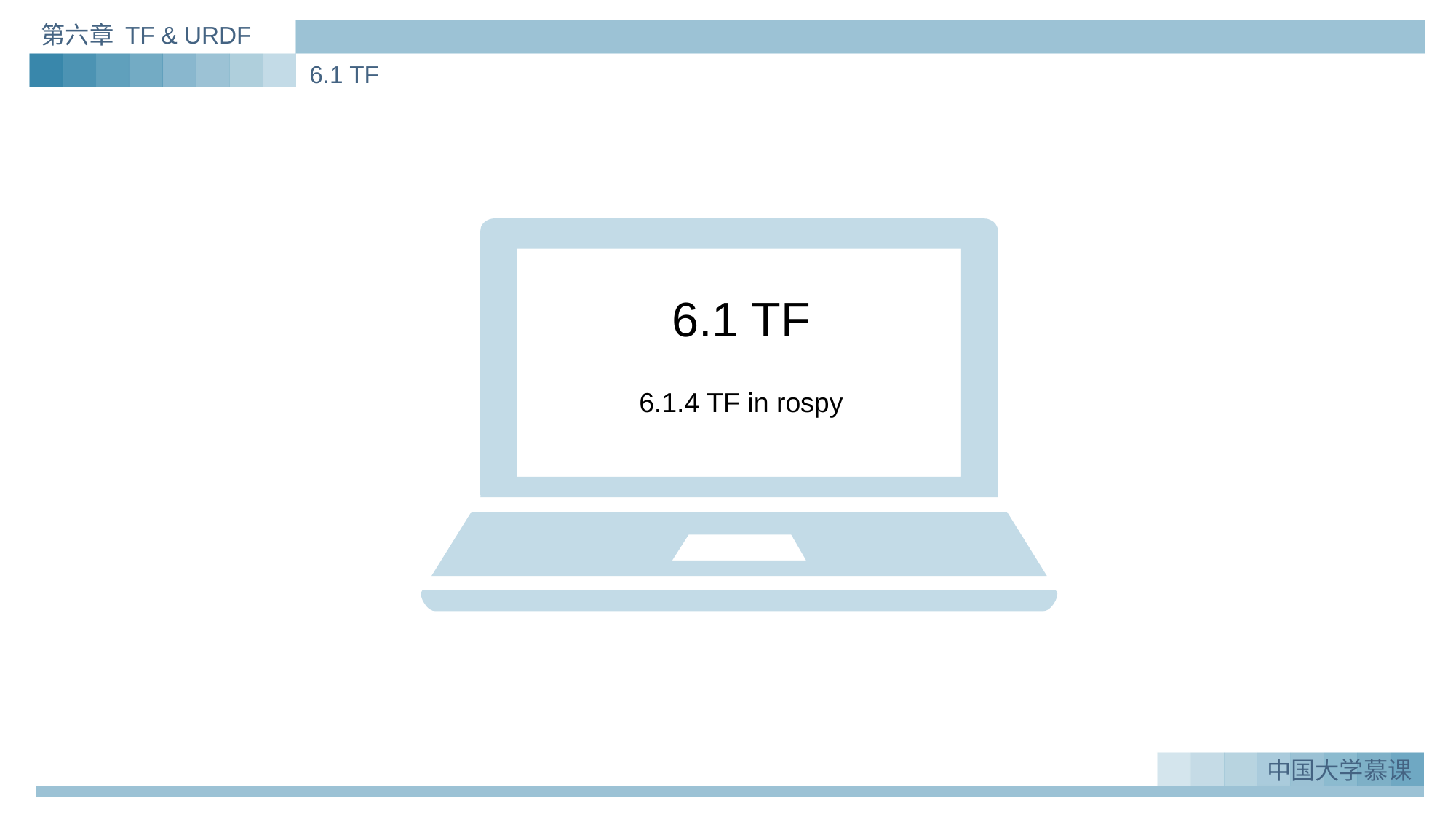

第六章 TF & URDF
6.1 TF

6.1 TF
6.1.4 TF in rospy
中国大学慕课